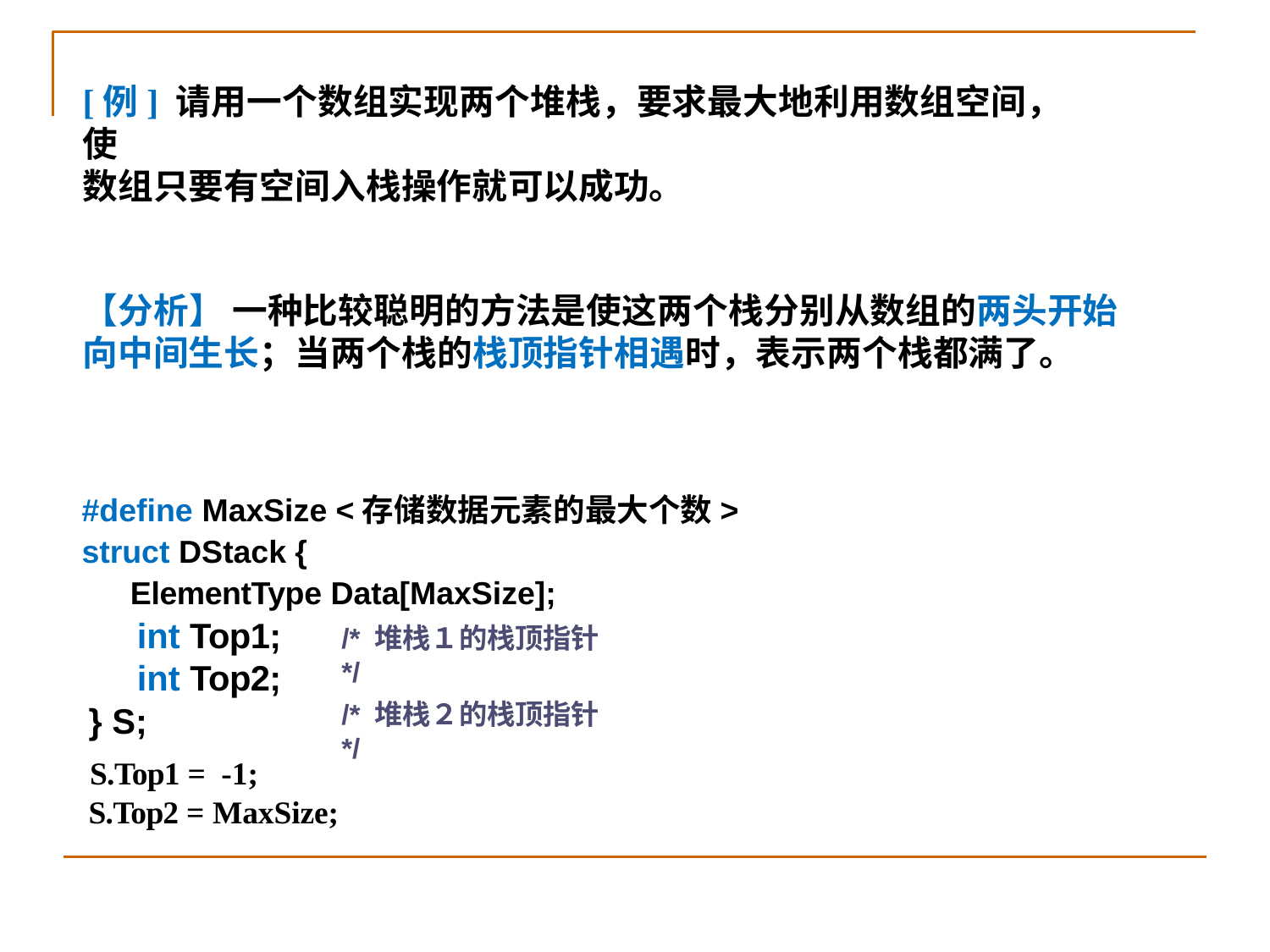

# [例] 请用一个数组实现两个堆栈，要求最大地利用数组空间，使
数组只要有空间入栈操作就可以成功。
【分析】 一种比较聪明的方法是使这两个栈分别从数组的两头开始 向中间生长；当两个栈的栈顶指针相遇时，表示两个栈都满了。
#define MaxSize <存储数据元素的最大个数>  struct DStack {
ElementType Data[MaxSize];
/* 堆栈１的栈顶指针 */
/* 堆栈２的栈顶指针 */
int Top1;
int Top2;
} S;
S.Top1 = -1;
S.Top2 = MaxSize;